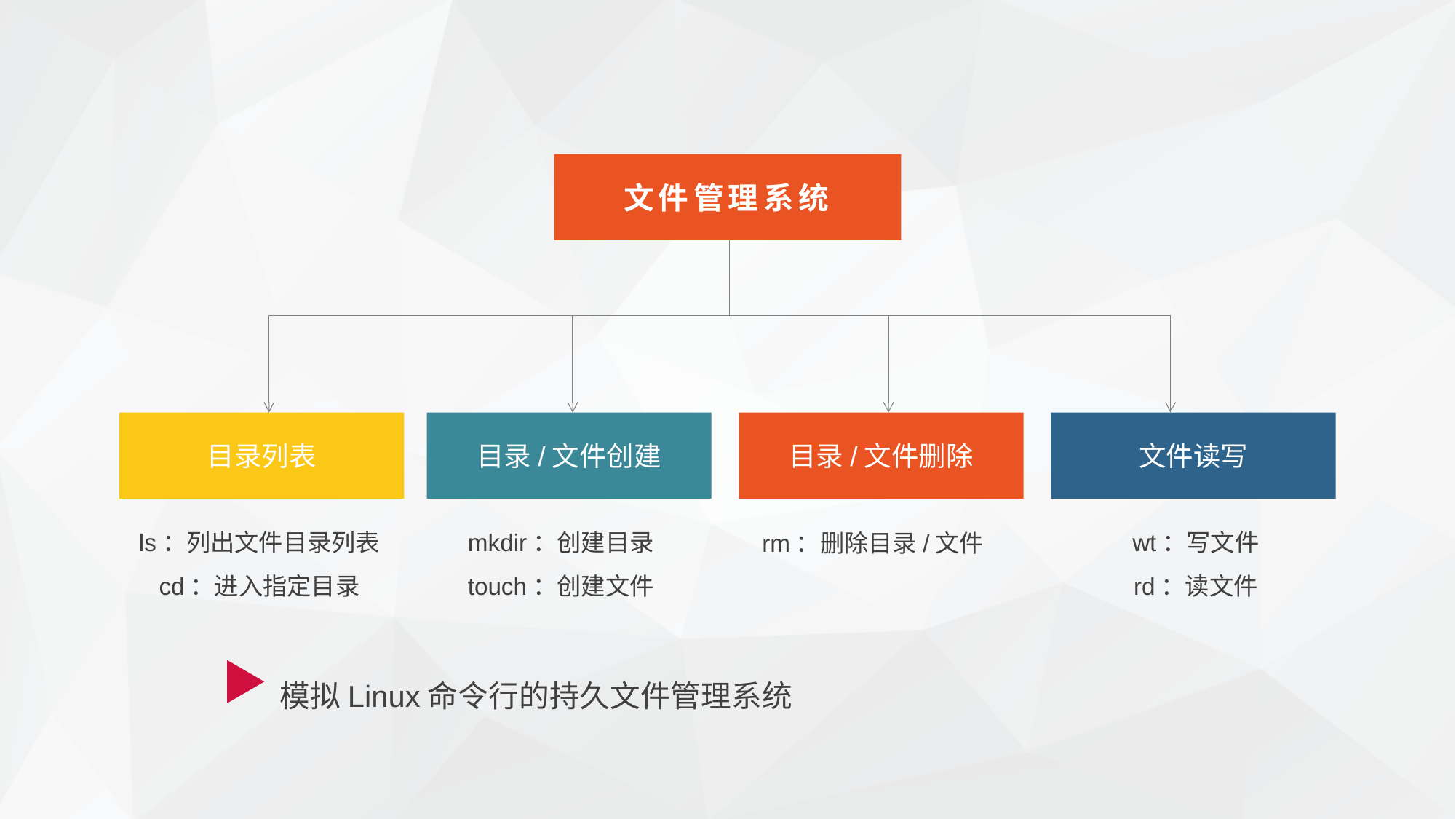

文件管理系统

目录列表

目录/文件创建

目录/文件删除

文件读写
ls：列出文件目录列表
cd：进入指定目录
mkdir：创建目录
touch：创建文件
wt：写文件
rd：读文件
rm：删除目录/文件
模拟Linux命令行的持久文件管理系统